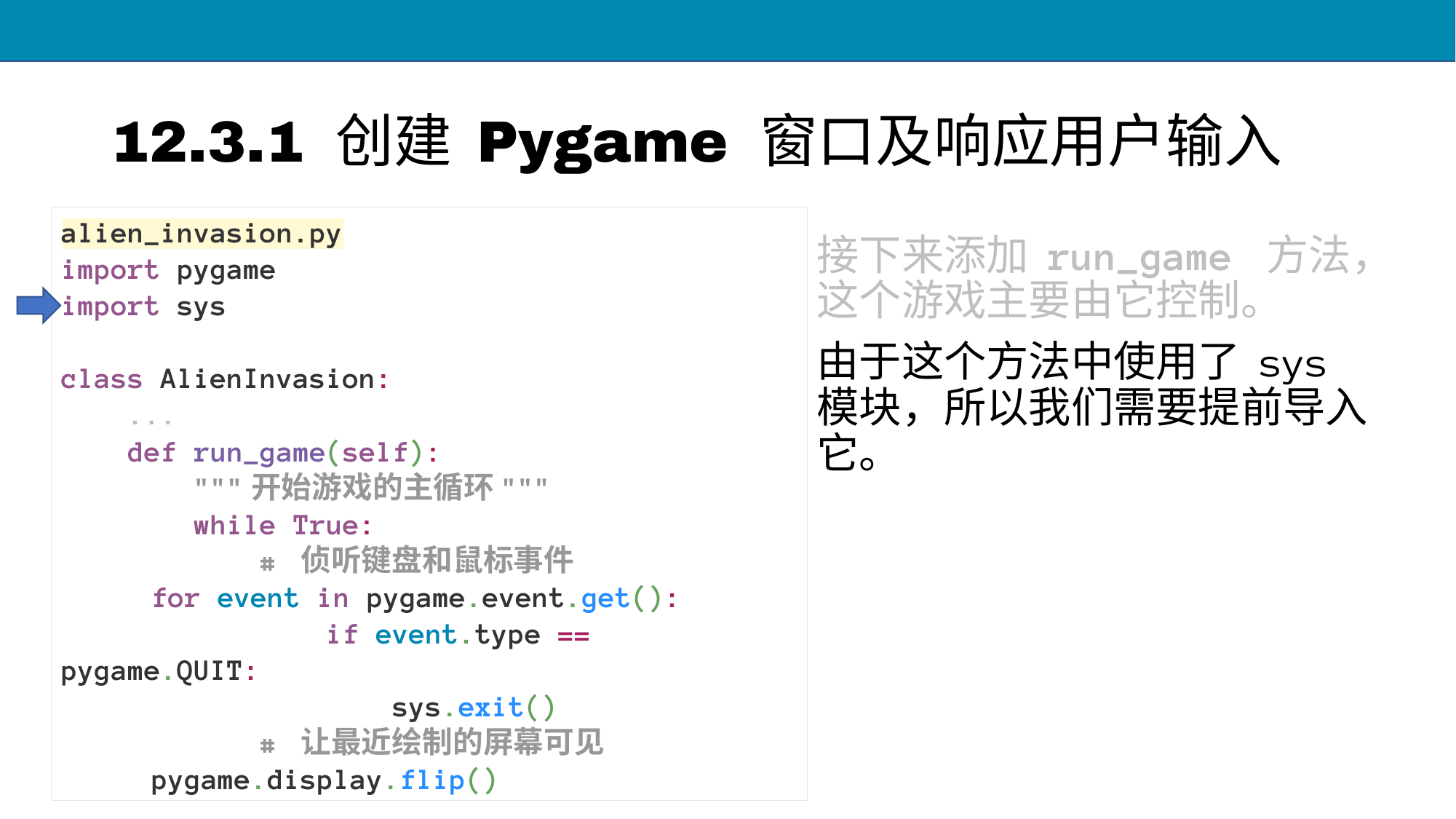

# 12.3.1 创建 Pygame 窗口及响应用户输入
alien_invasion.py
import pygame
import sys

class AlienInvasion:
    ...
    def run_game(self):
        """开始游戏的主循环"""
        while True:
            # 侦听键盘和鼠标事件
            for event in pygame.event.get():
                if event.type == pygame.QUIT:
                    sys.exit()
            # 让最近绘制的屏幕可见
            pygame.display.flip()
接下来添加 run_game 方法，这个游戏主要由它控制。
由于这个方法中使用了 sys 模块，所以我们需要提前导入它。